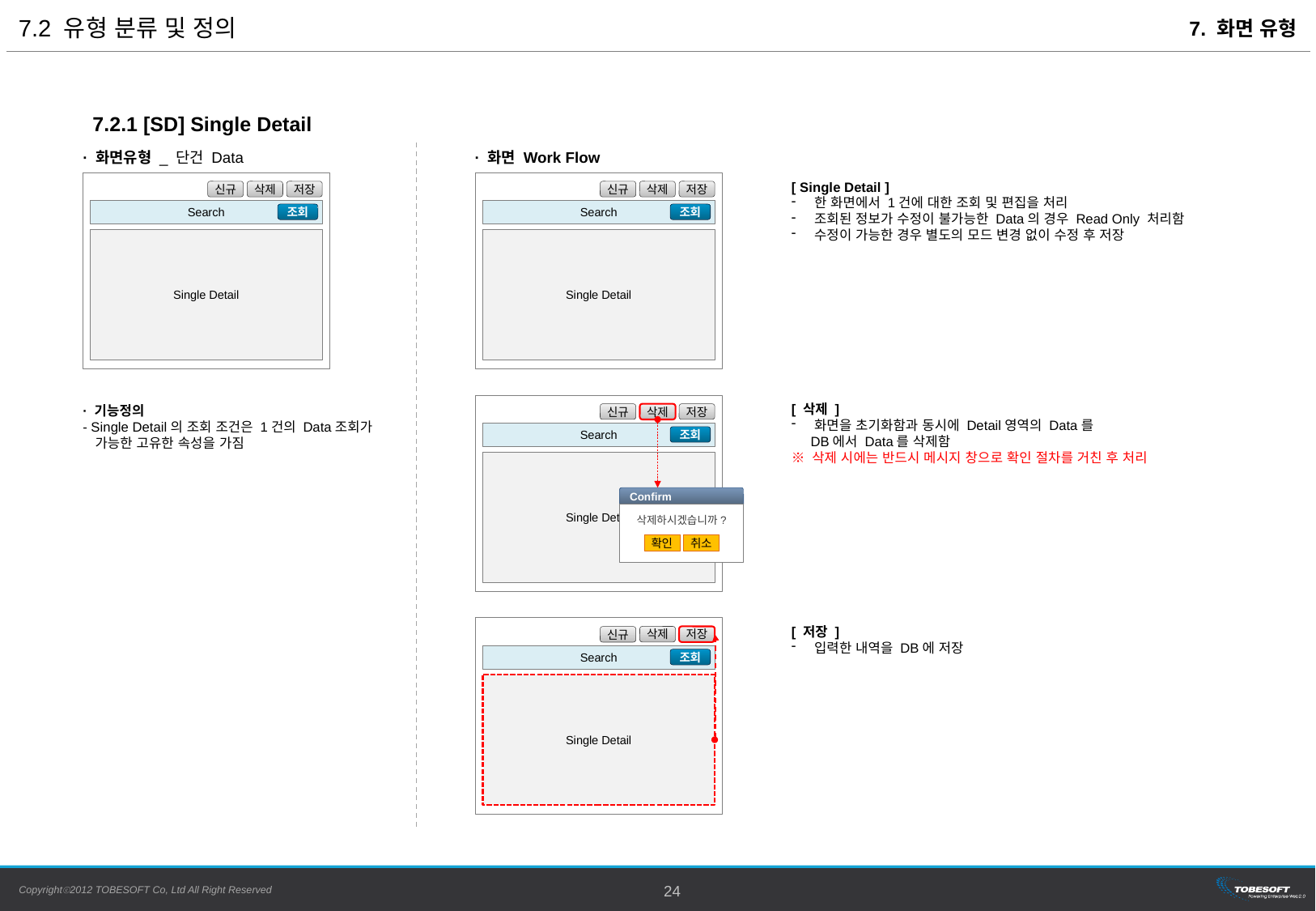

7.2 유형 분류 및 정의
7. 화면 유형
7.2.1 [SD] Single Detail
· 화면유형 _ 단건 Data
· 화면 Work Flow

[ Single Detail ]
한 화면에서 1건에 대한 조회 및 편집을 처리
조회된 정보가 수정이 불가능한 Data의 경우 Read Only 처리함
수정이 가능한 경우 별도의 모드 변경 없이 수정 후 저장
신규
삭제
저장
신규
삭제
저장
Search
Search
조회
조회
Single Detail
Single Detail

[ 삭제 ]
화면을 초기화함과 동시에 Detail영역의 Data를
     DB에서 Data를 삭제함
※ 삭제 시에는 반드시 메시지 창으로 확인 절차를 거친 후 처리
· 기능정의
- Single Detail의 조회 조건은 1건의 Data조회가 가능한 고유한 속성을 가짐
신규
삭제
저장
Search
조회
Single Detail
Confirm
삭제하시겠습니까?
확인
취소

삭제
저장
Search
조회
Single Detail
[ 저장 ]
입력한 내역을 DB에 저장
신규